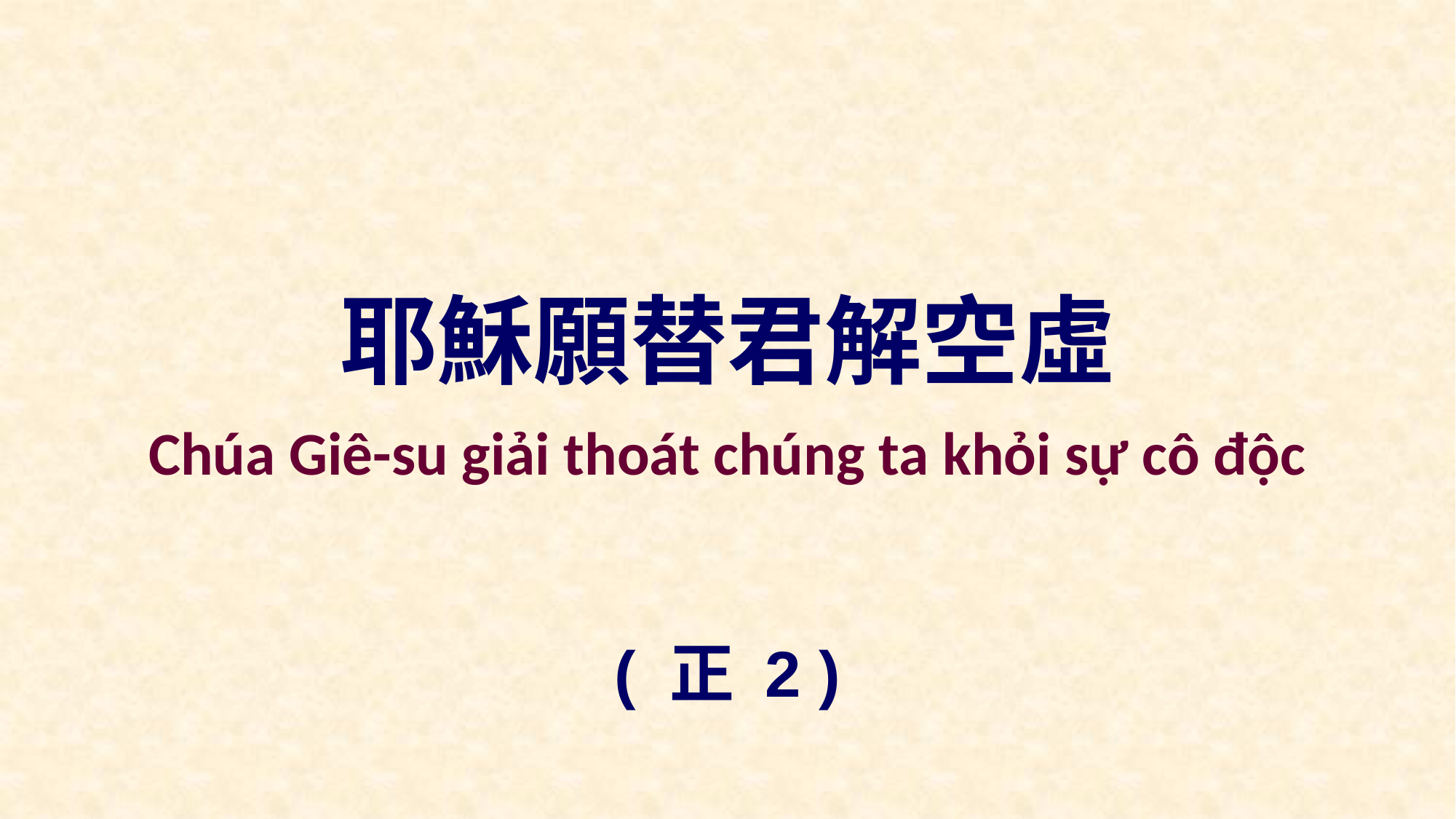

耶穌願替君解空虛
Chúa Giê-su giải thoát chúng ta khỏi sự cô độc
( 正 2 )